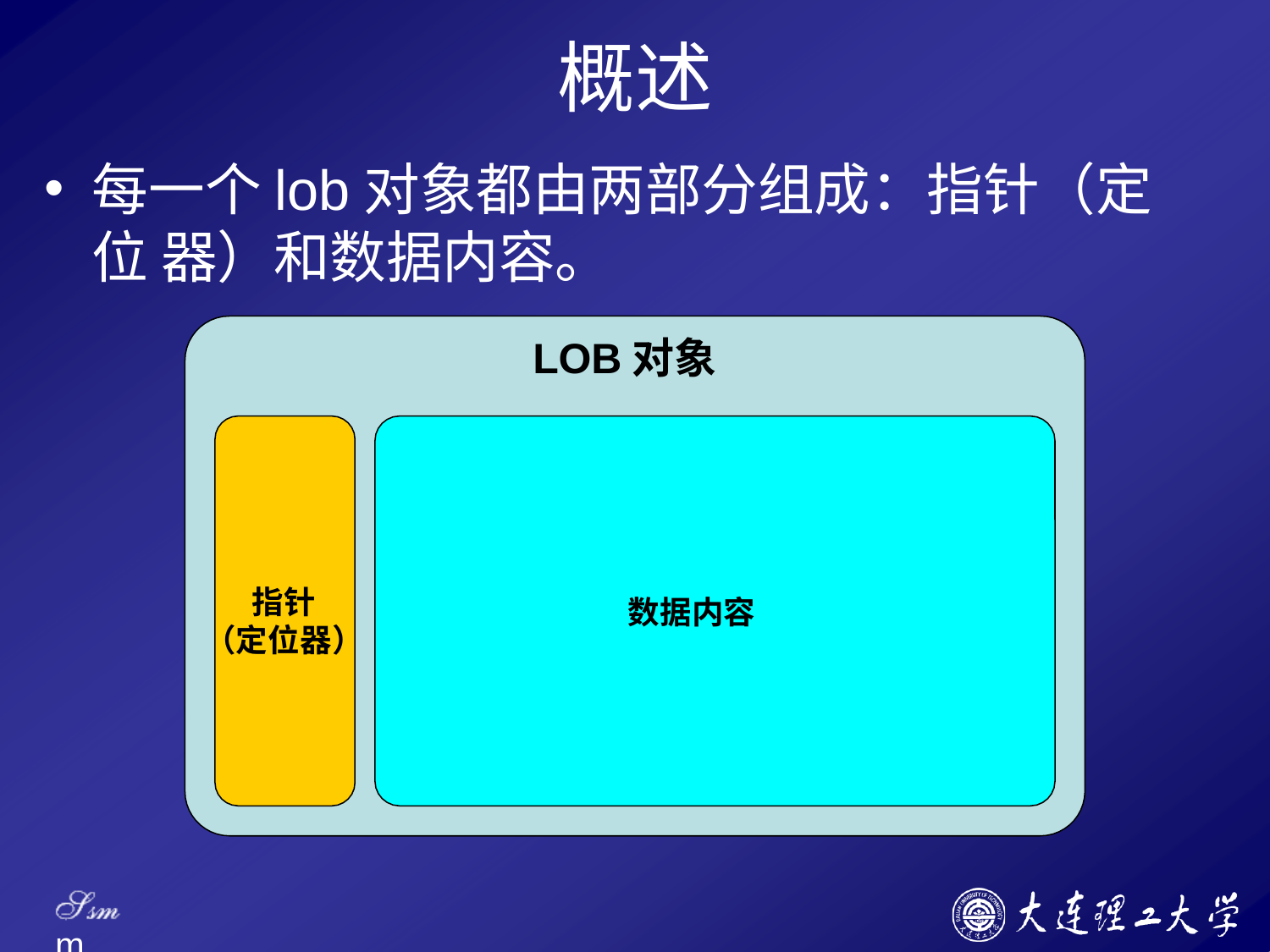

# 概述
每一个lob对象都由两部分组成：指针（定位 器）和数据内容。
LOB对象

指针
（定位器）
数据内容

Ssm